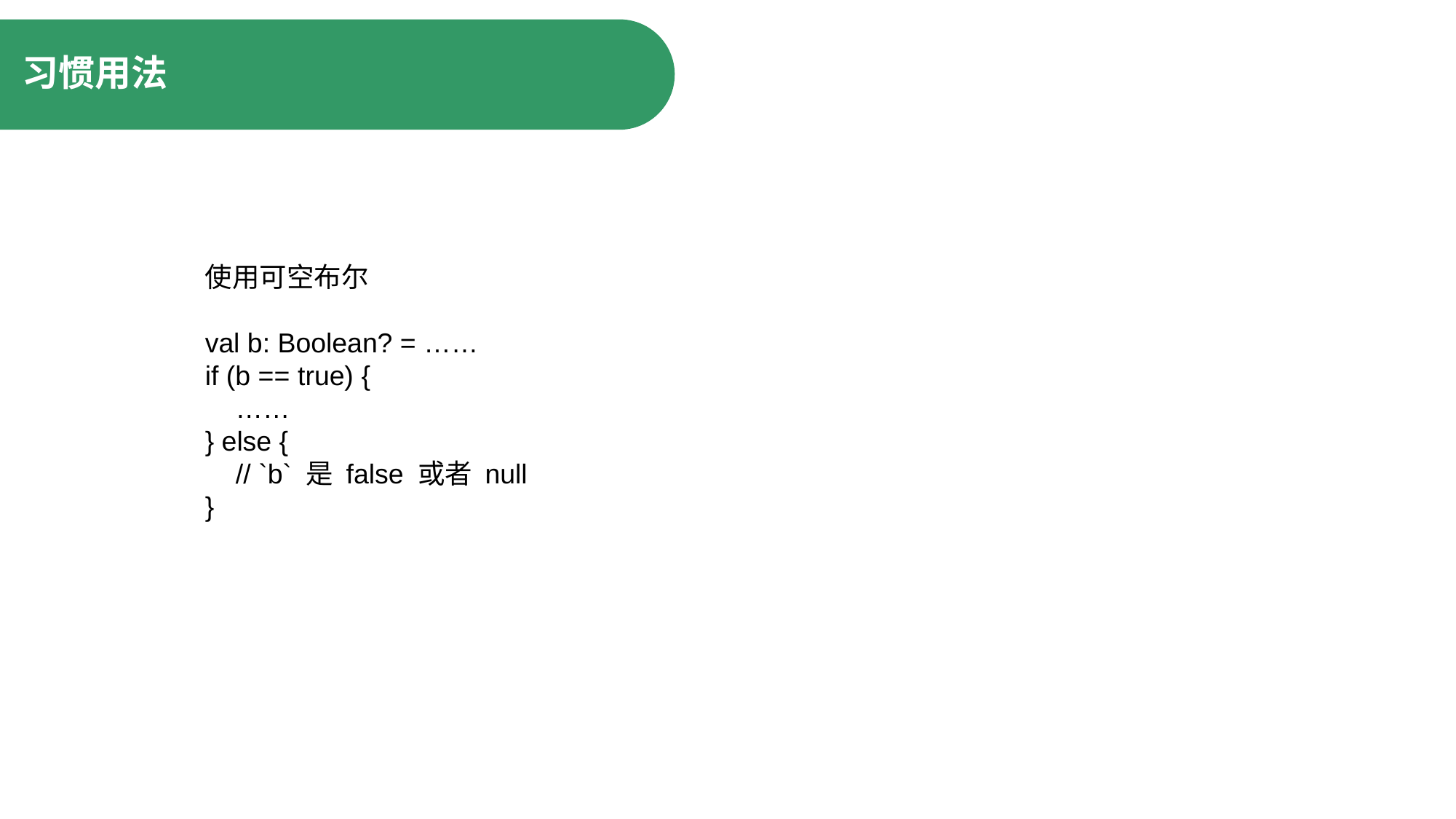

习惯用法
使用可空布尔

val b: Boolean? = ……
if (b == true) {
    ……
} else {
    // `b` 是 false 或者 null
}